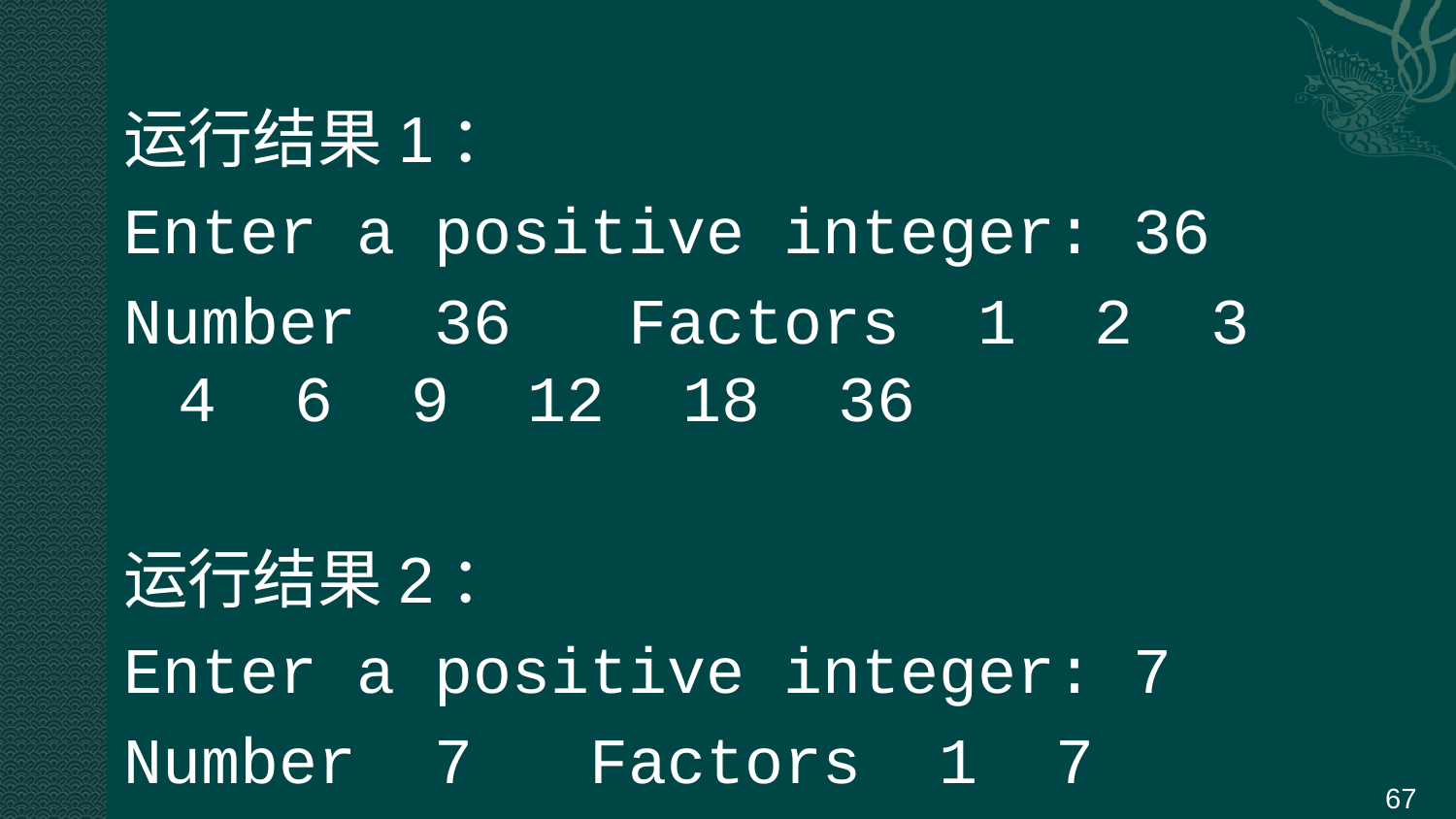

运行结果1：
Enter a positive integer: 36
Number  36   Factors  1  2  3  4  6  9  12  18  36

运行结果2：
Enter a positive integer: 7
Number  7   Factors  1  7

67